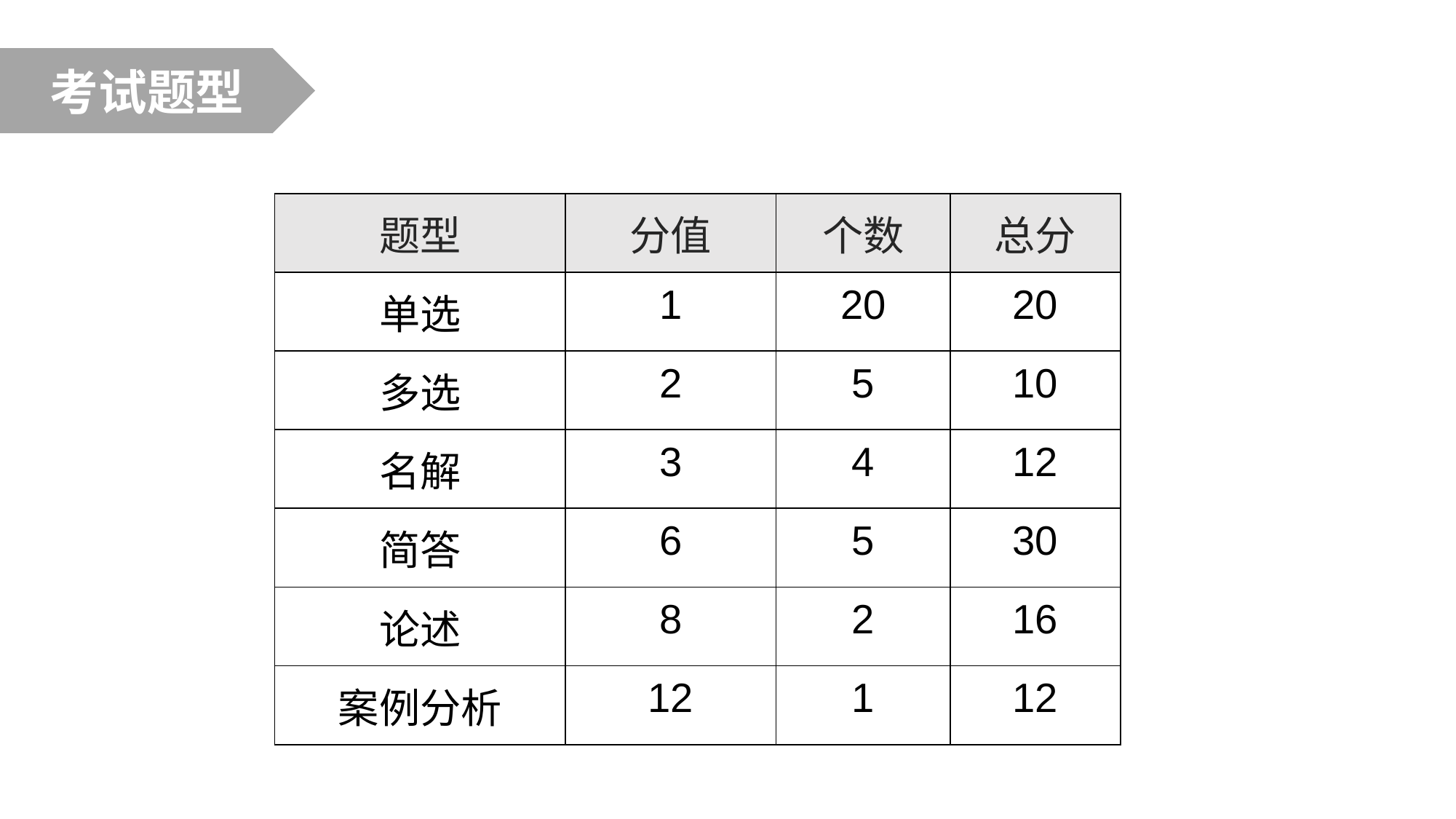

考试题型
| 题型 | 分值 | 个数 | 总分 |
| --- | --- | --- | --- |
| 单选 | 1 | 20 | 20 |
| 多选 | 2 | 5 | 10 |
| 名解 | 3 | 4 | 12 |
| 简答 | 6 | 5 | 30 |
| 论述 | 8 | 2 | 16 |
| 案例分析 | 12 | 1 | 12 |